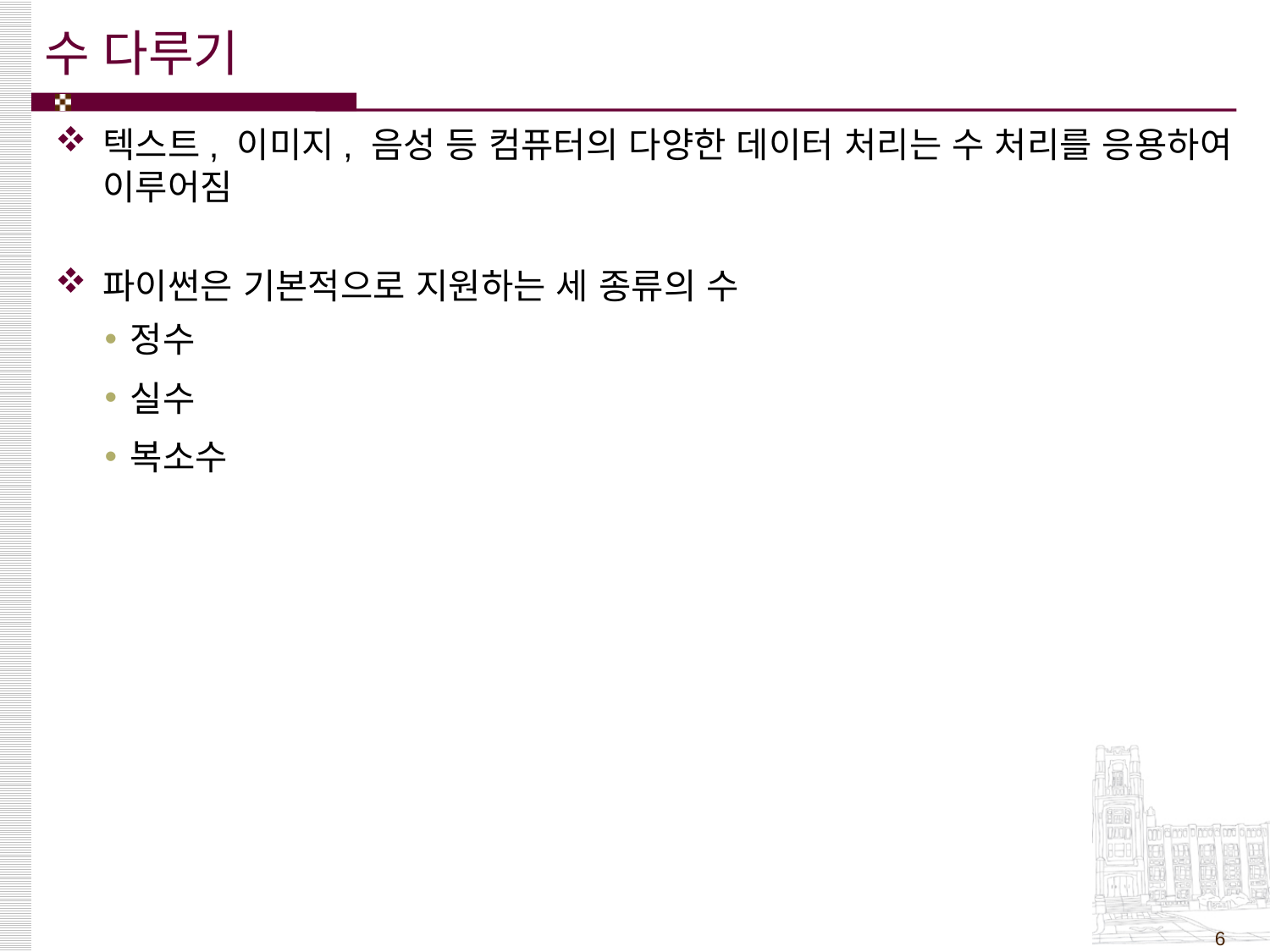

# 수 다루기
텍스트, 이미지, 음성 등 컴퓨터의 다양한 데이터 처리는 수 처리를 응용하여 이루어짐

파이썬은 기본적으로 지원하는 세 종류의 수
정수
실수
복소수